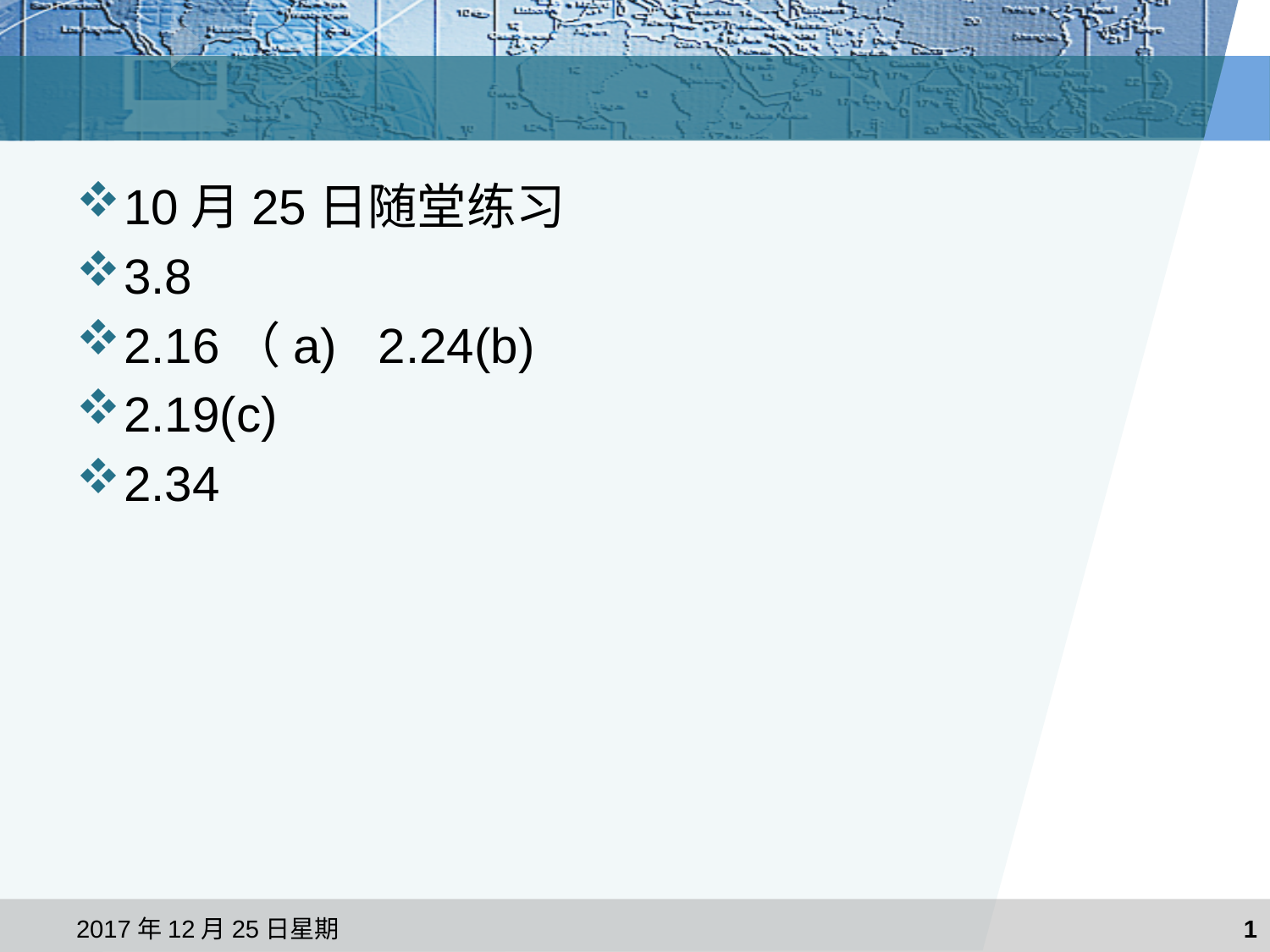

#
10月25日随堂练习
3.8
2.16（a)   2.24(b)
2.19(c)
2.34
2017年12月25日星期一
1